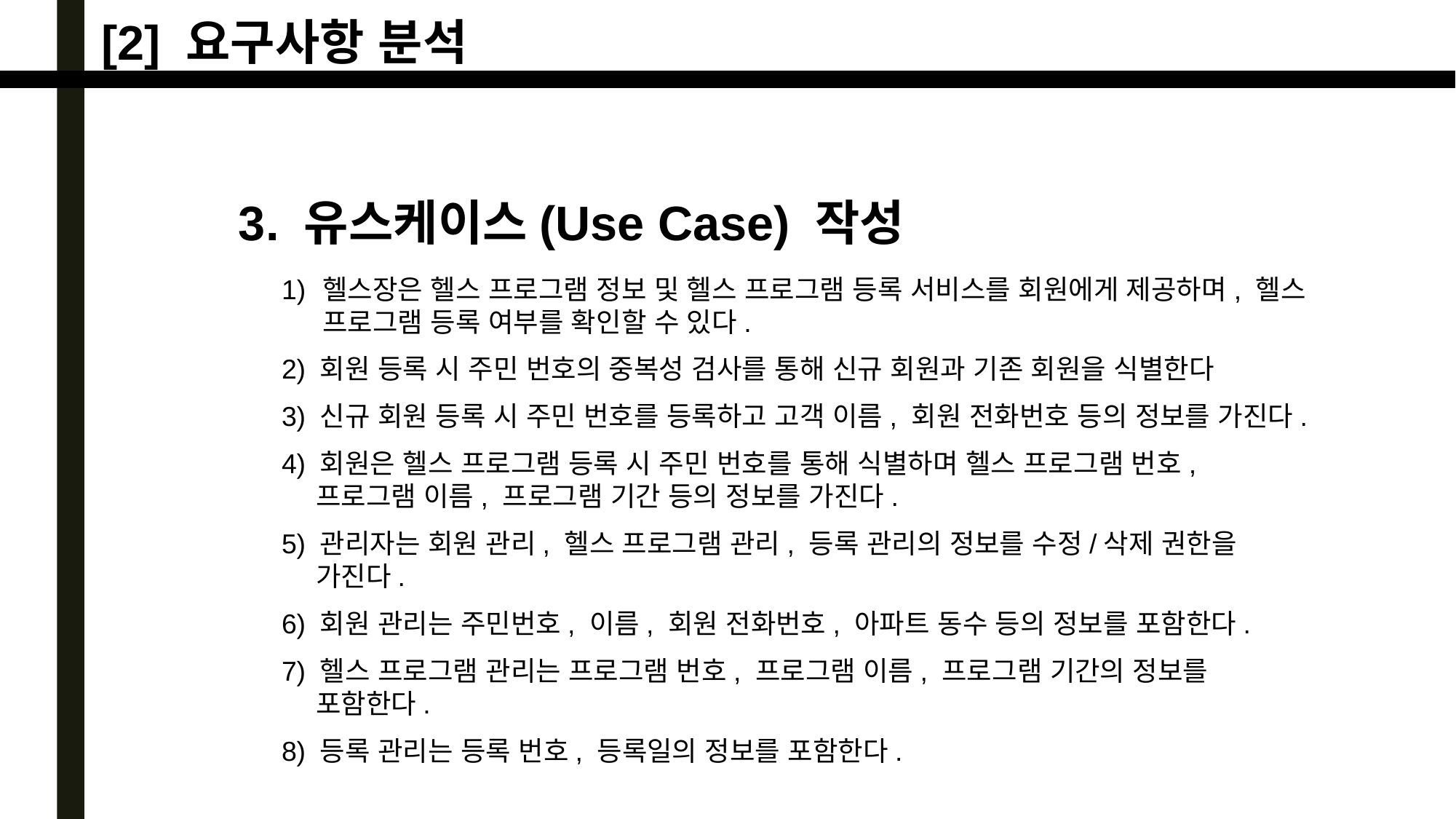

[2] 요구사항 분석
3. 유스케이스(Use Case) 작성

헬스장은 헬스 프로그램 정보 및 헬스 프로그램 등록 서비스를 회원에게 제공하며, 헬스 프로그램 등록 여부를 확인할 수 있다.

2) 회원 등록 시 주민 번호의 중복성 검사를 통해 신규 회원과 기존 회원을 식별한다

3) 신규 회원 등록 시 주민 번호를 등록하고 고객 이름, 회원 전화번호 등의 정보를 가진다.

4) 회원은 헬스 프로그램 등록 시 주민 번호를 통해 식별하며 헬스 프로그램 번호, 프로그램 이름, 프로그램 기간 등의 정보를 가진다.

5) 관리자는 회원 관리, 헬스 프로그램 관리, 등록 관리의 정보를 수정/삭제 권한을 가진다.

6) 회원 관리는 주민번호, 이름, 회원 전화번호, 아파트 동수 등의 정보를 포함한다.

7) 헬스 프로그램 관리는 프로그램 번호, 프로그램 이름, 프로그램 기간의 정보를 포함한다.

8) 등록 관리는 등록 번호, 등록일의 정보를 포함한다.